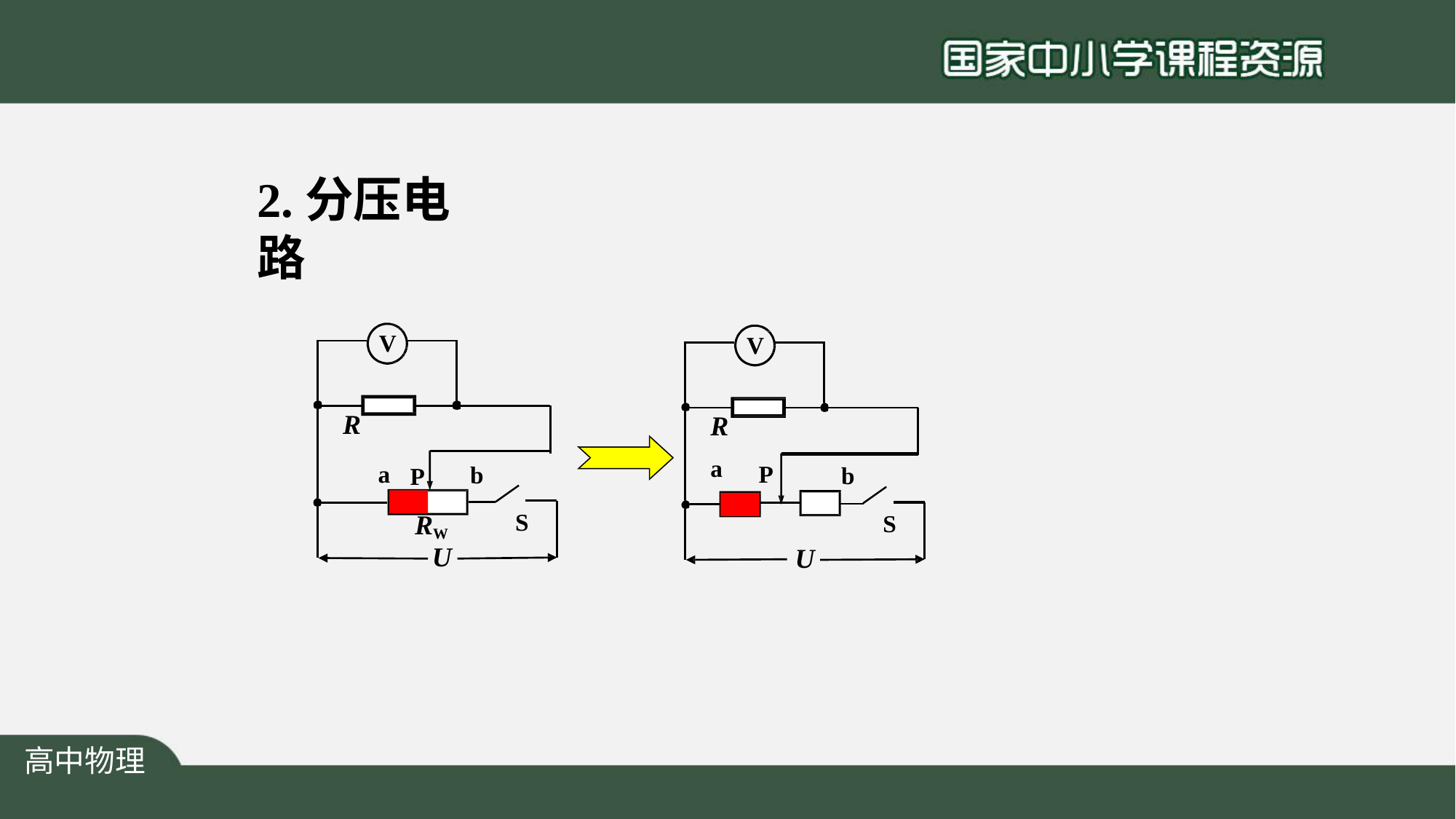

# 2.分压电路

V
V

R
a

R

P
a
b
b
P

S
S
RW
U
U

高中物理